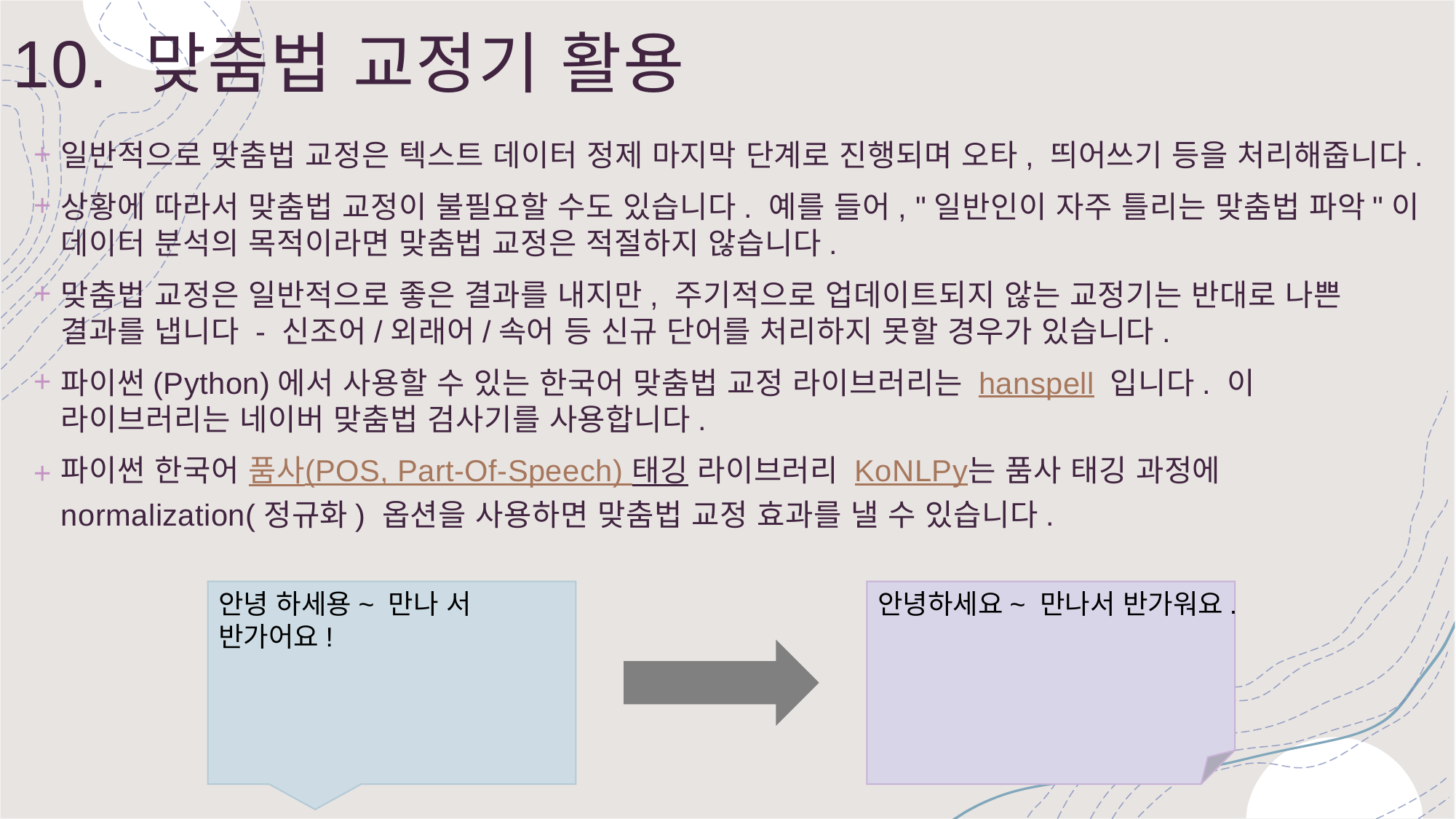

# 10. 맞춤법 교정기 활용
일반적으로 맞춤법 교정은 텍스트 데이터 정제 마지막 단계로 진행되며 오타, 띄어쓰기 등을 처리해줍니다.
상황에 따라서 맞춤법 교정이 불필요할 수도 있습니다. 예를 들어, "일반인이 자주 틀리는 맞춤법 파악"이 데이터 분석의 목적이라면 맞춤법 교정은 적절하지 않습니다.
맞춤법 교정은 일반적으로 좋은 결과를 내지만, 주기적으로 업데이트되지 않는 교정기는 반대로 나쁜 결과를 냅니다 - 신조어/외래어/속어 등 신규 단어를 처리하지 못할 경우가 있습니다.
파이썬(Python)에서 사용할 수 있는 한국어 맞춤법 교정 라이브러리는 hanspell 입니다. 이 라이브러리는 네이버 맞춤법 검사기를 사용합니다.
파이썬 한국어 품사(POS, Part-Of-Speech) 태깅 라이브러리 KoNLPy는 품사 태깅 과정에 normalization(정규화) 옵션을 사용하면 맞춤법 교정 효과를 낼 수 있습니다.
안녕하세요~ 만나서 반가워요.
안녕 하세용~ 만나 서 반가어요!